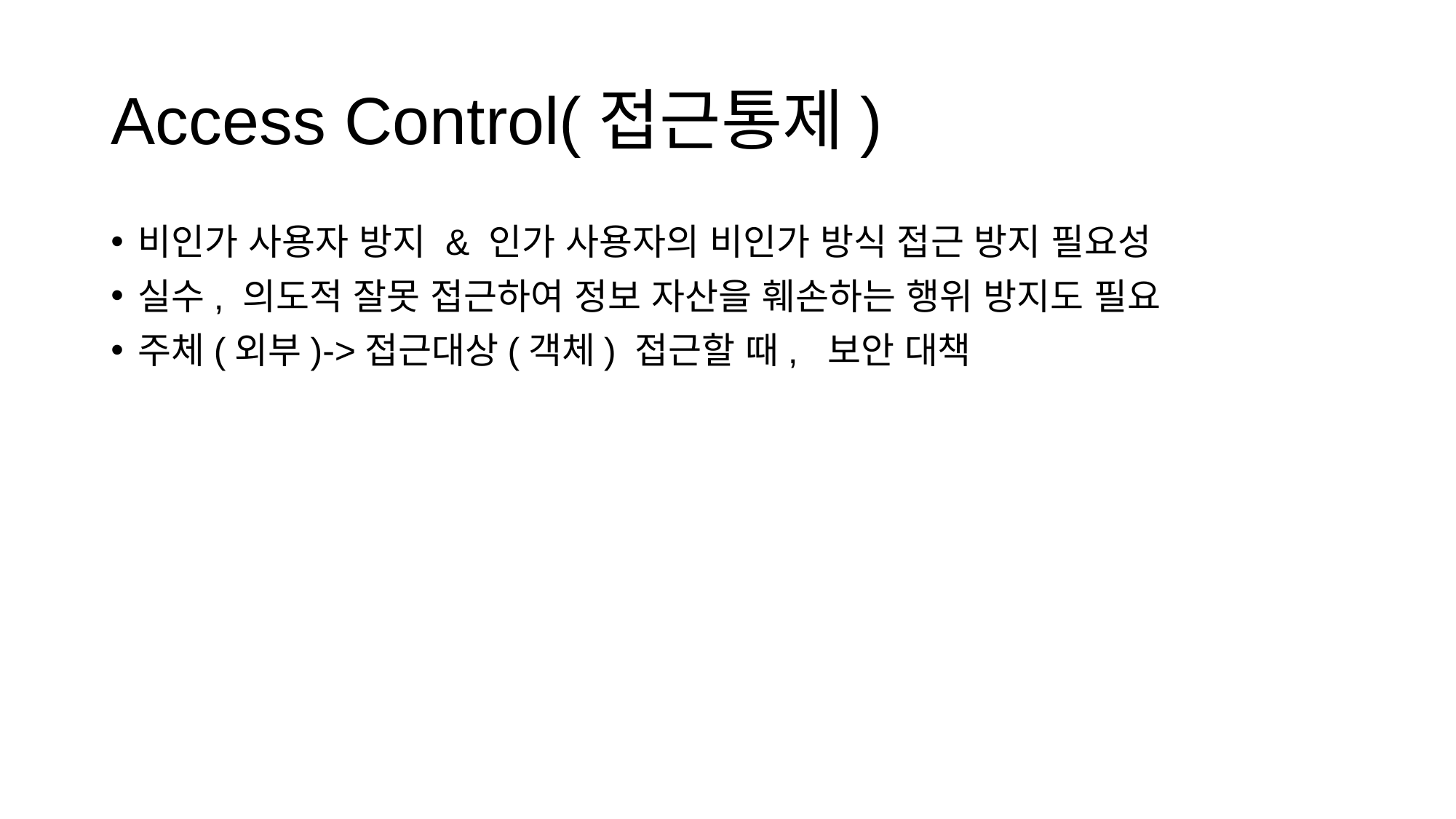

# Access Control(접근통제)
비인가 사용자 방지 & 인가 사용자의 비인가 방식 접근 방지 필요성
실수, 의도적 잘못 접근하여 정보 자산을 훼손하는 행위 방지도 필요
주체(외부)->접근대상(객체) 접근할 때,  보안 대책